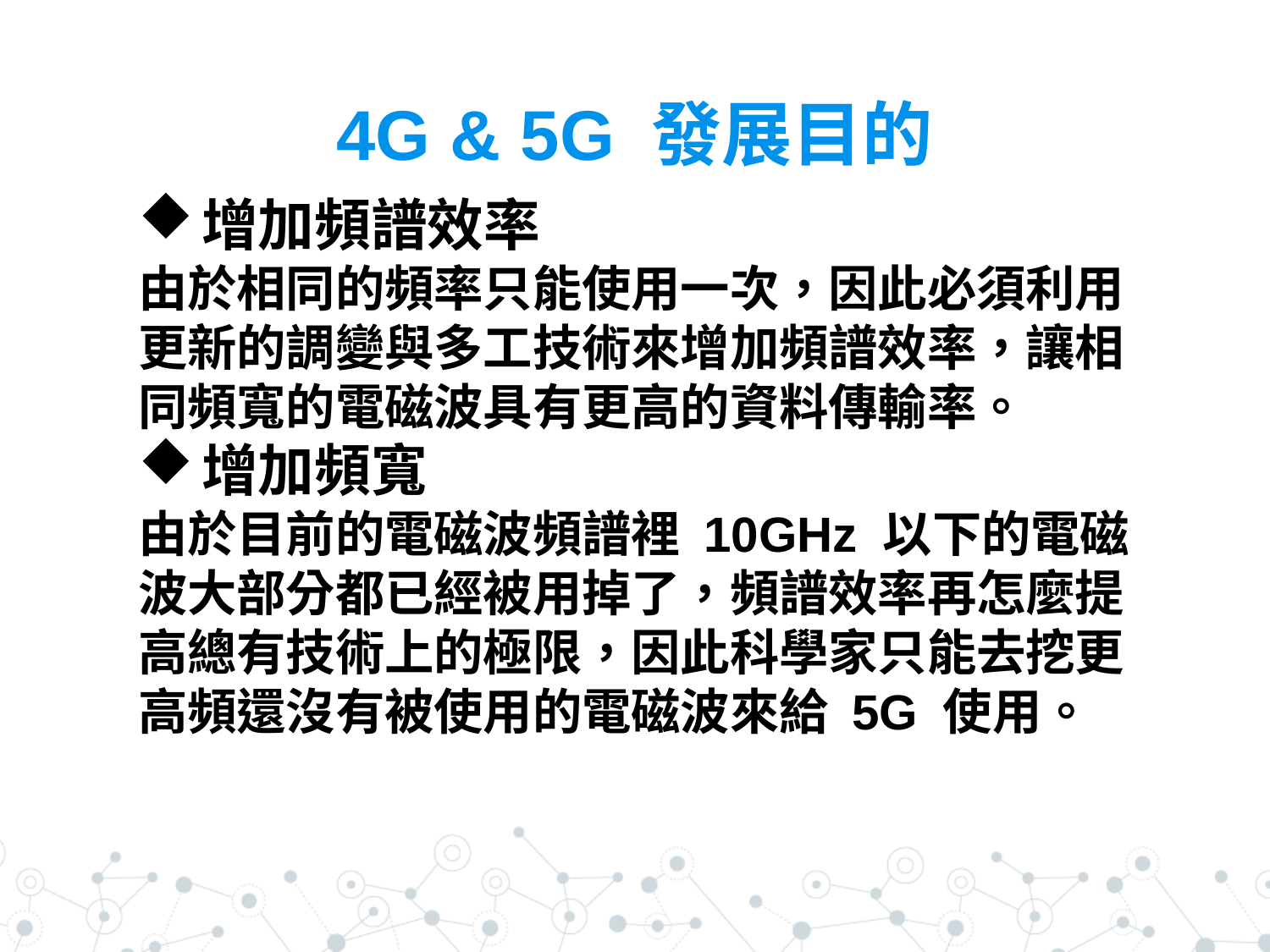

# 4G & 5G 發展目的
增加頻譜效率
由於相同的頻率只能使用一次，因此必須利用更新的調變與多工技術來增加頻譜效率，讓相同頻寬的電磁波具有更高的資料傳輸率。
增加頻寬
由於目前的電磁波頻譜裡 10GHz 以下的電磁波大部分都已經被用掉了，頻譜效率再怎麼提高總有技術上的極限，因此科學家只能去挖更高頻還沒有被使用的電磁波來給 5G 使用。